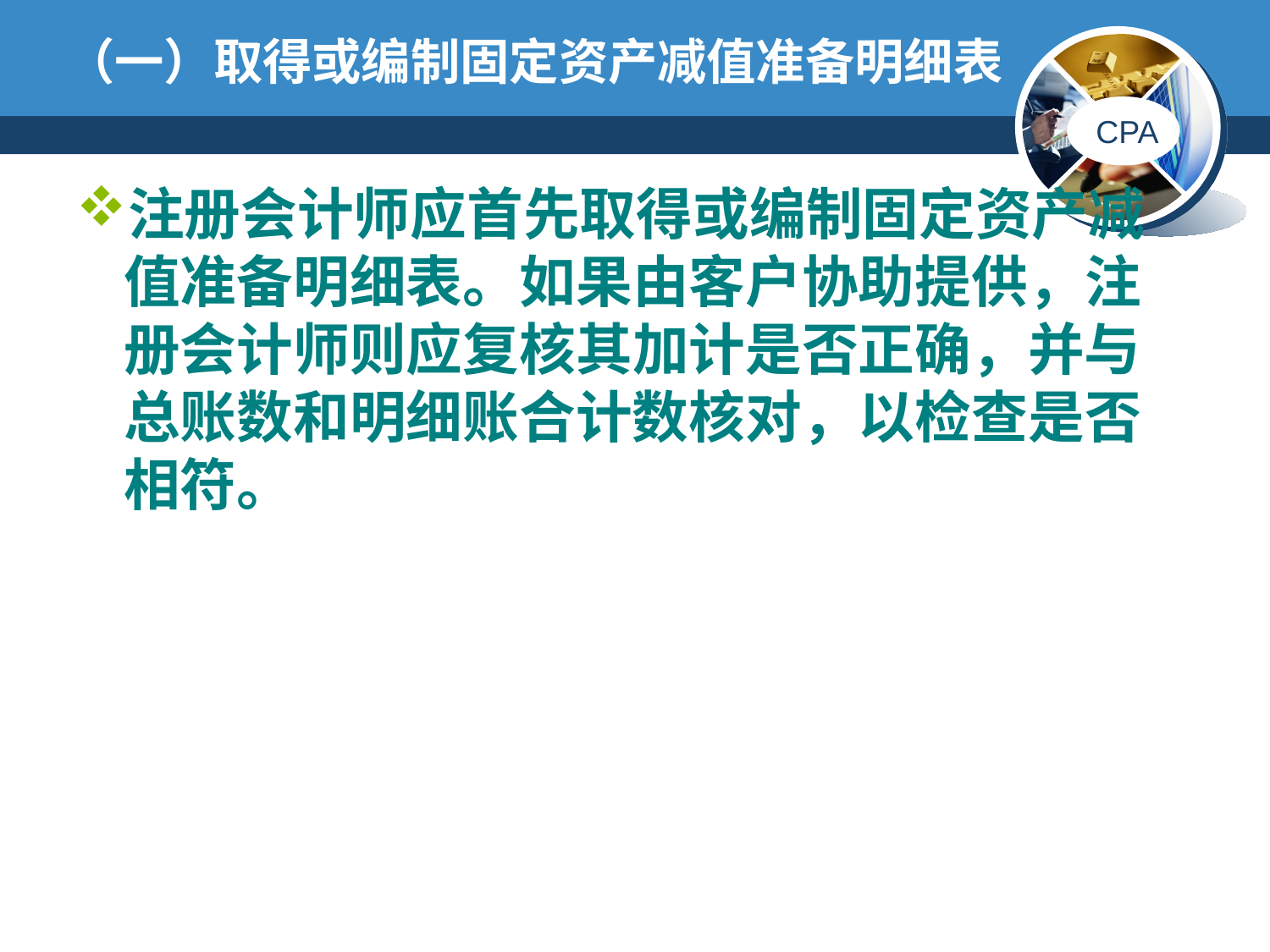

# （一）取得或编制固定资产减值准备明细表
注册会计师应首先取得或编制固定资产减值准备明细表。如果由客户协助提供，注册会计师则应复核其加计是否正确，并与总账数和明细账合计数核对，以检查是否相符。